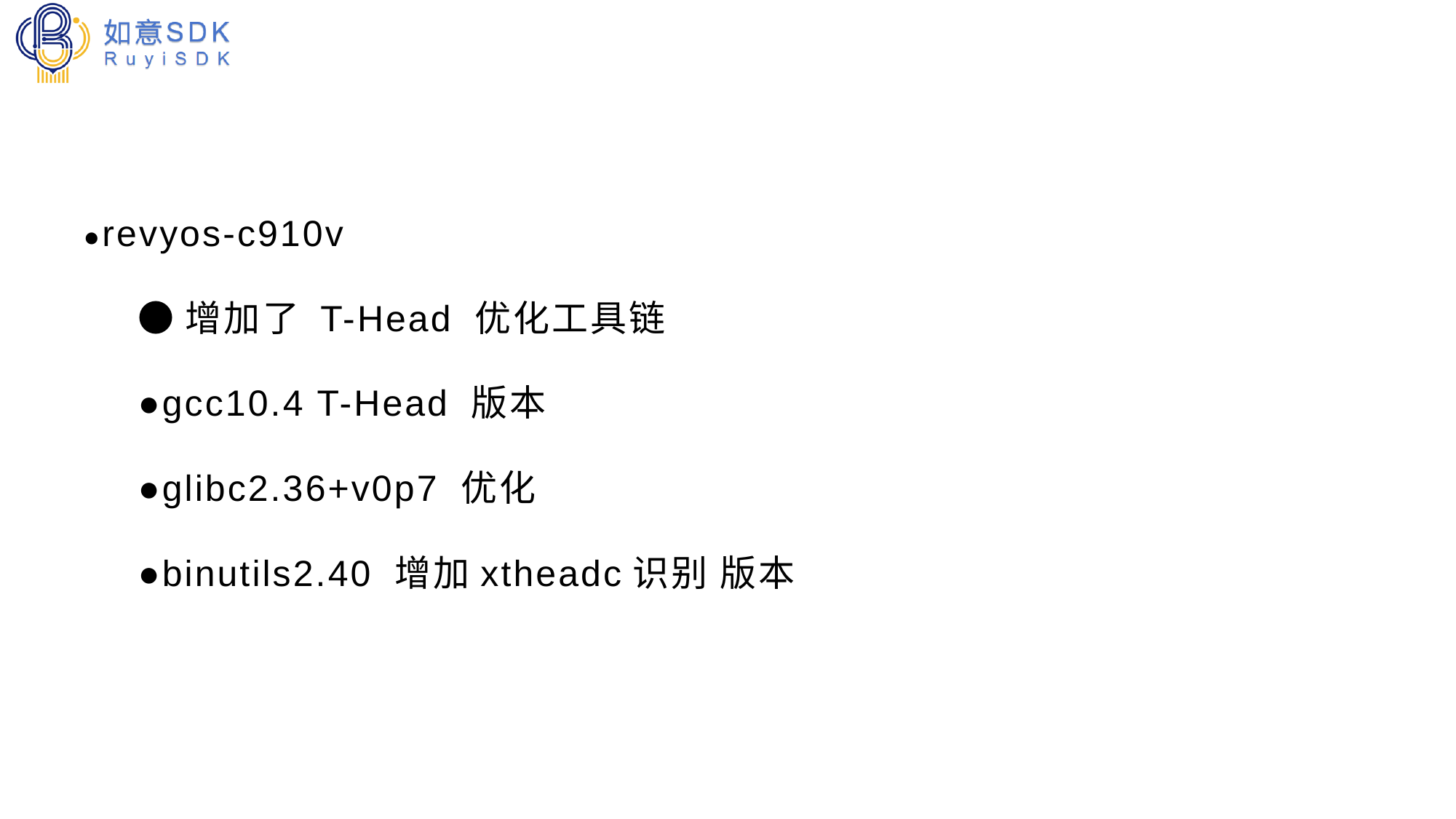

仓库内容
●revyos-c910v
●增加了 T-Head 优化工具链
●gcc10.4 T-Head 版本
●glibc2.36+v0p7 优化
●binutils2.40 增加xtheadc识别 版本